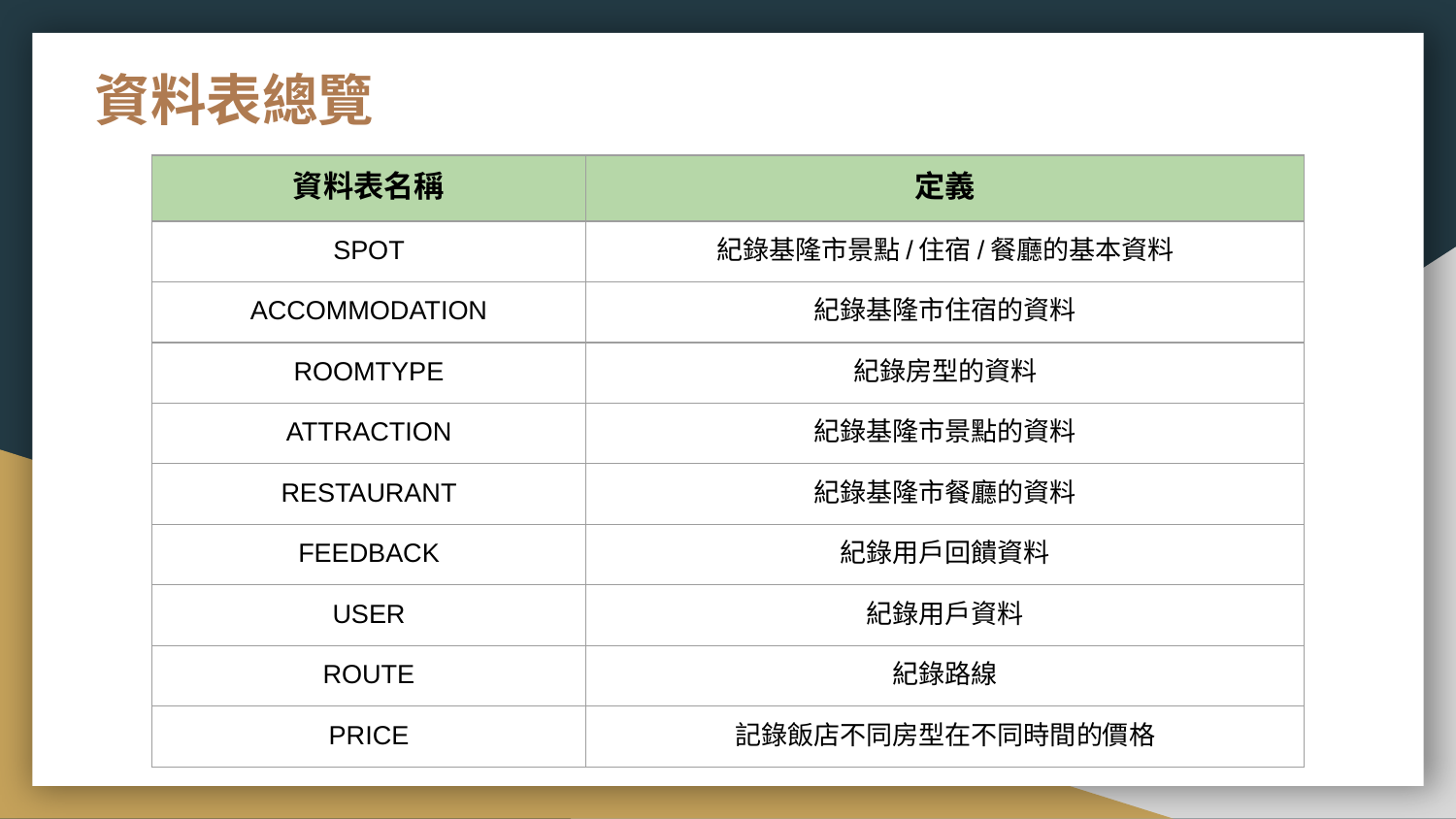

# 資料表總覽
| 資料表名稱 | 定義 |
| --- | --- |
| SPOT | 紀錄基隆市景點/住宿/餐廳的基本資料 |
| ACCOMMODATION | 紀錄基隆市住宿的資料 |
| ROOMTYPE | 紀錄房型的資料 |
| ATTRACTION | 紀錄基隆市景點的資料 |
| RESTAURANT | 紀錄基隆市餐廳的資料 |
| FEEDBACK | 紀錄用戶回饋資料 |
| USER | 紀錄用戶資料 |
| ROUTE | 紀錄路線 |
| PRICE | 記錄飯店不同房型在不同時間的價格 |